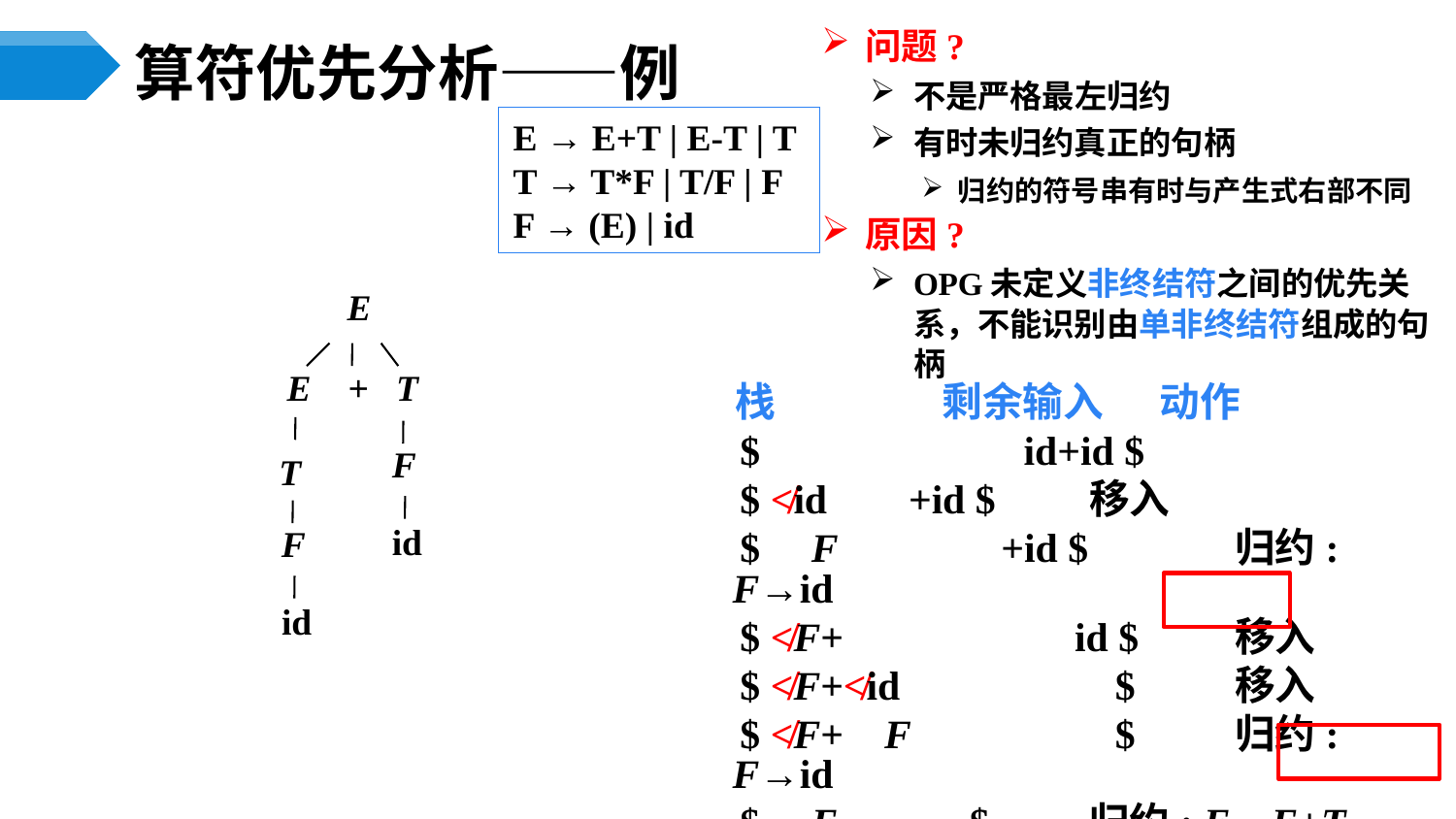

问题?
不是严格最左归约
有时未归约真正的句柄
归约的符号串有时与产生式右部不同
原因?
OPG未定义非终结符之间的优先关系，不能识别由单非终结符组成的句柄
# 算符优先分析——例
E → E+T | E-T | T
T → T*F | T/F | F
F → (E) | id
E
E    +   T
F
T
id
F
id
    栈                  剩余输入      动作
     $ 		id+id $
     $ ≮id 	   +id $	     移入
     $     F                +id $ 	     归约: F→id
     $ ≮F+    	     id $ 	     移入
     $ ≮F+≮id    	         $ 	     移入
     $ ≮F+    F 	         $ 	     归约: F→id
     $     E 	         $ 	     归约: E→E+T